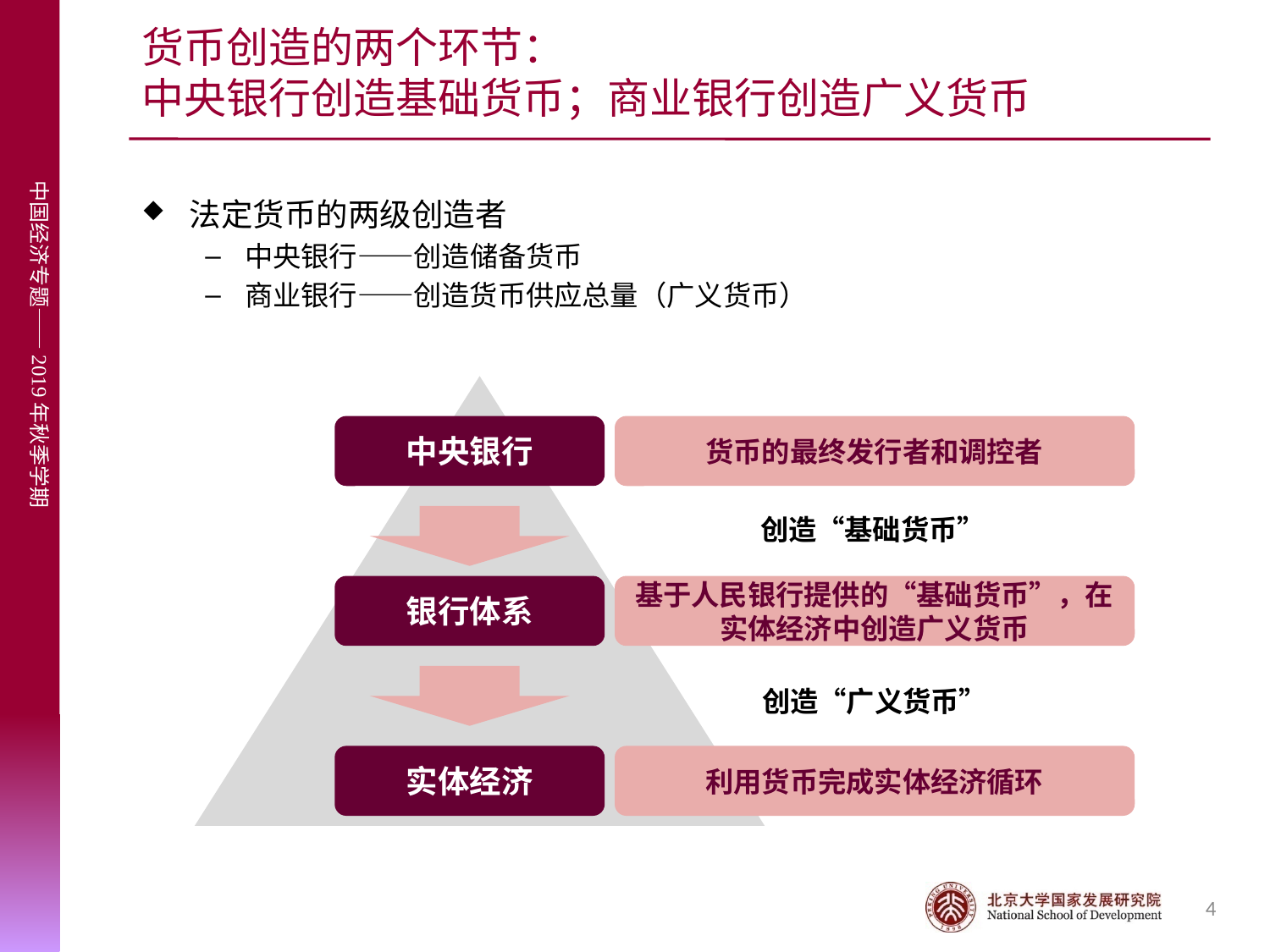

# 货币创造的两个环节： 中央银行创造基础货币；商业银行创造广义货币
法定货币的两级创造者
中央银行——创造储备货币
商业银行——创造货币供应总量（广义货币）

中央银行

银行体系

实体经济
货币的最终发行者和调控者
创造“基础货币”
基于人民银行提供的“基础货币”，在实体经济中创造广义货币
创造“广义货币”
利用货币完成实体经济循环
4